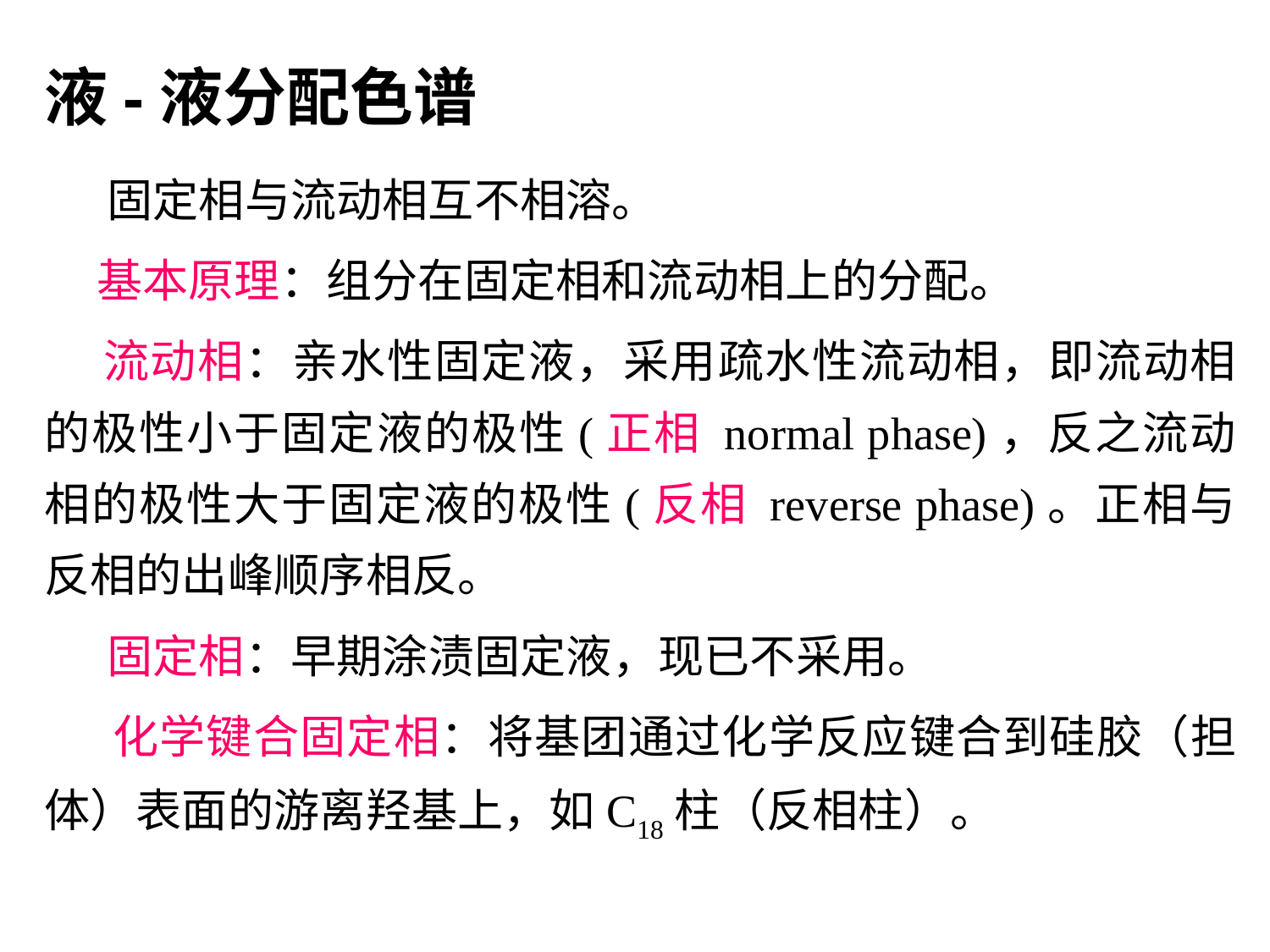

# 液-液分配色谱
     固定相与流动相互不相溶。
    基本原理：组分在固定相和流动相上的分配。
    流动相：亲水性固定液，采用疏水性流动相，即流动相的极性小于固定液的极性(正相 normal phase)，反之流动相的极性大于固定液的极性(反相 reverse phase)。正相与反相的出峰顺序相反。
     固定相：早期涂渍固定液，现已不采用。
     化学键合固定相：将基团通过化学反应键合到硅胶（担体）表面的游离羟基上，如C18柱（反相柱）。